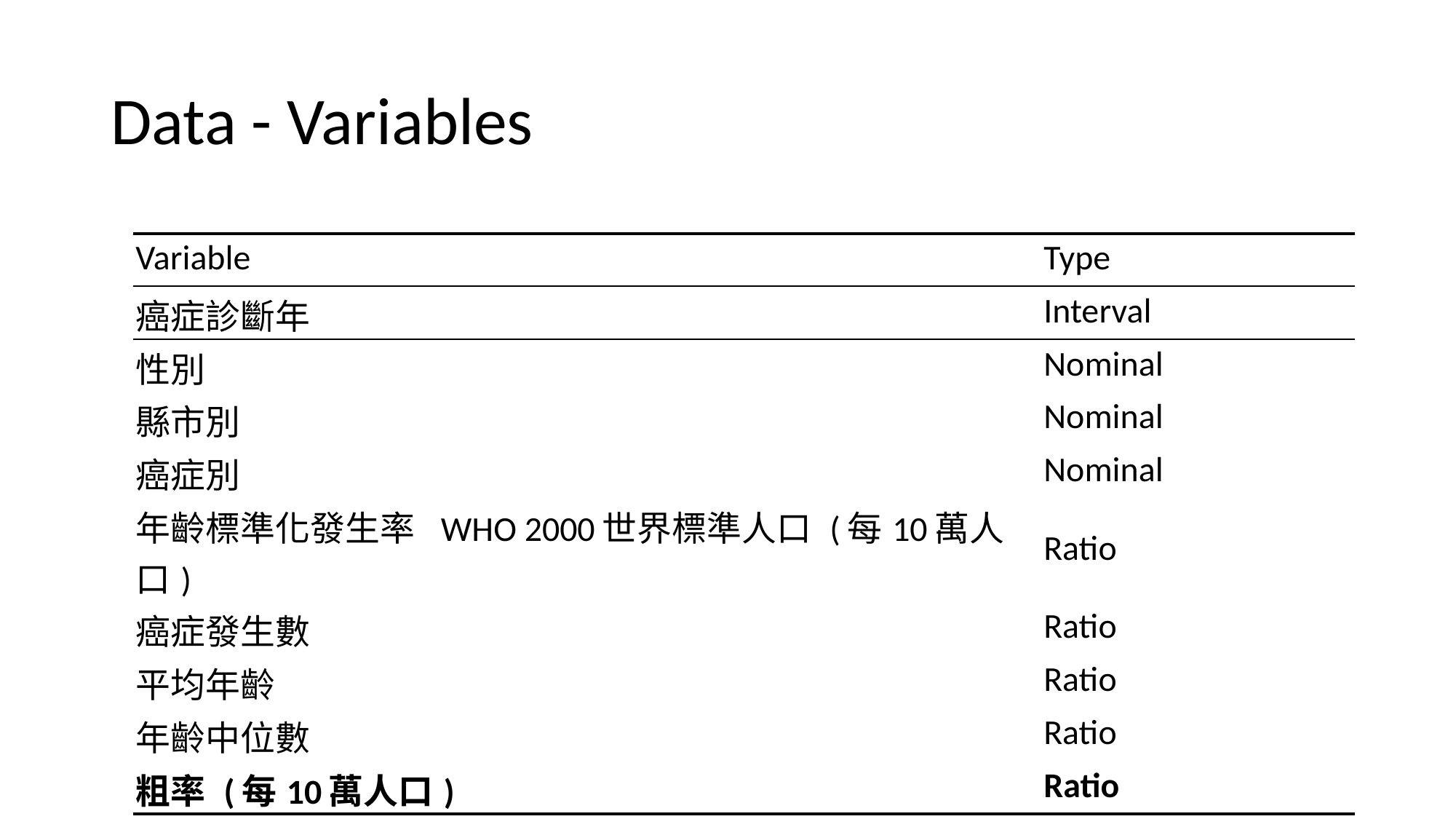

# Data - Variables
| Variable | Type |
| --- | --- |
| 癌症診斷年 | Interval |
| 性別 | Nominal |
| 縣市別 | Nominal |
| 癌症別 | Nominal |
| 年齡標準化發生率 WHO 2000世界標準人口 (每10萬人口) | Ratio |
| 癌症發生數 | Ratio |
| 平均年齡 | Ratio |
| 年齡中位數 | Ratio |
| 粗率 (每10萬人口) | Ratio |